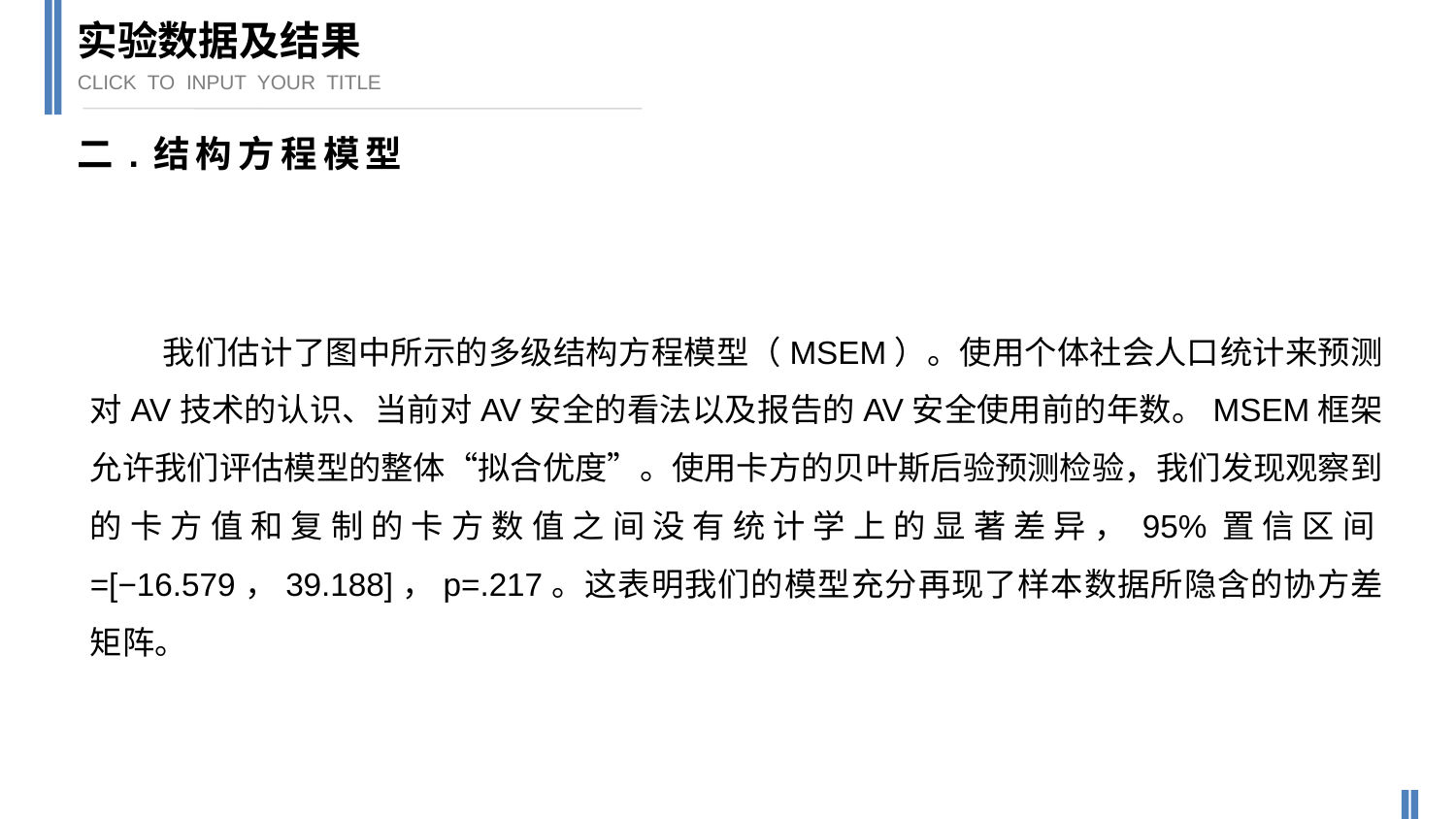

实验数据及结果
CLICK  TO  INPUT  YOUR  TITLE
二.结构方程模型
我们估计了图中所示的多级结构方程模型（MSEM）。使用个体社会人口统计来预测对AV技术的认识、当前对AV安全的看法以及报告的AV安全使用前的年数。MSEM框架允许我们评估模型的整体“拟合优度”。使用卡方的贝叶斯后验预测检验，我们发现观察到的卡方值和复制的卡方数值之间没有统计学上的显著差异，95%置信区间=[−16.579，39.188]，p=.217。这表明我们的模型充分再现了样本数据所隐含的协方差矩阵。